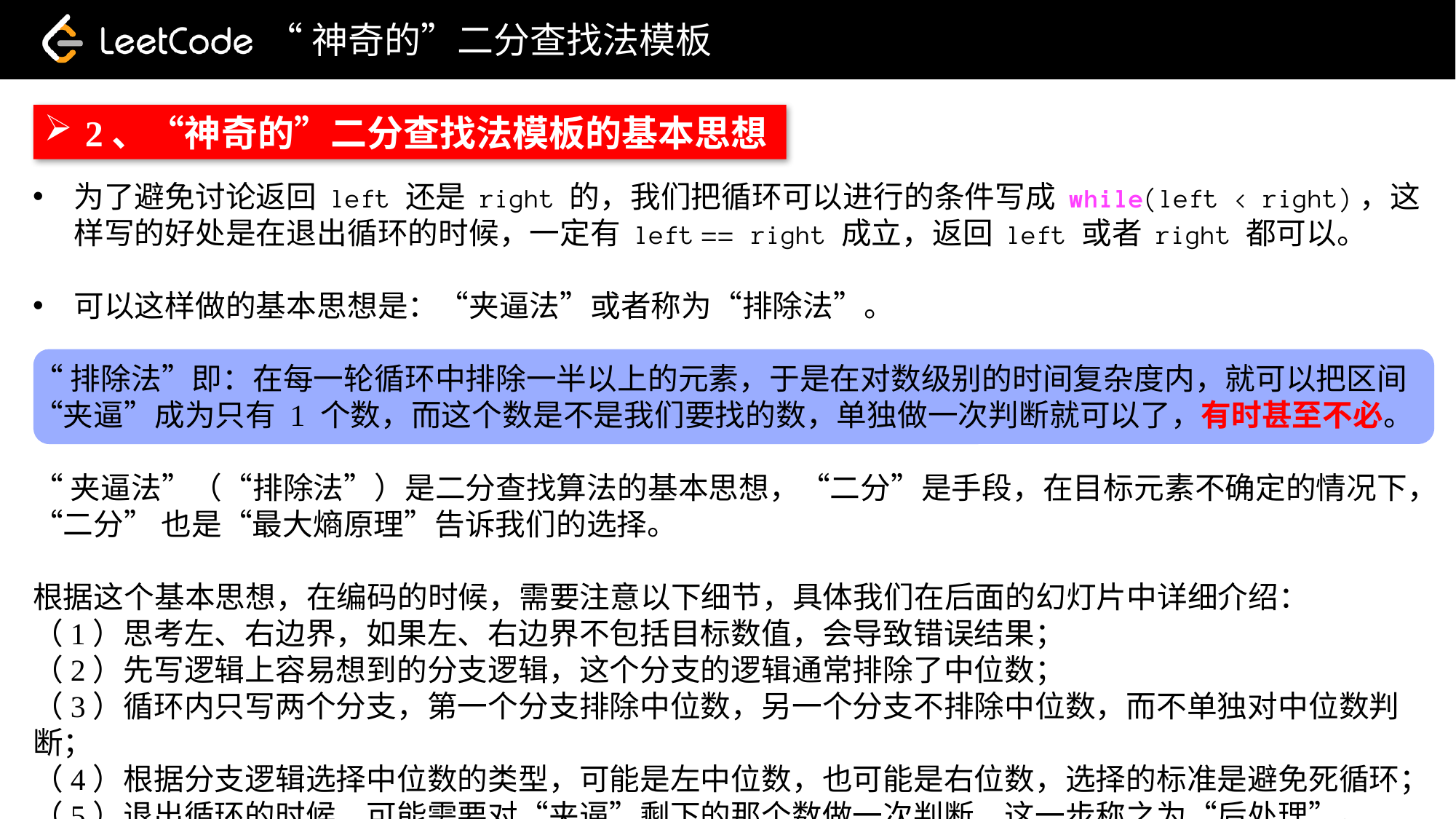

“神奇的”二分查找法模板
2、“神奇的”二分查找法模板的基本思想
为了避免讨论返回 left 还是 right 的，我们把循环可以进行的条件写成 while(left < right)，这样写的好处是在退出循环的时候，一定有 left == right 成立，返回 left 或者 right 都可以。

可以这样做的基本思想是：“夹逼法”或者称为“排除法”。

“排除法”即：在每一轮循环中排除一半以上的元素，于是在对数级别的时间复杂度内，就可以把区间“夹逼”成为只有 1 个数，而这个数是不是我们要找的数，单独做一次判断就可以了，有时甚至不必。

“夹逼法”（“排除法”）是二分查找算法的基本思想，“二分”是手段，在目标元素不确定的情况下，“二分” 也是“最大熵原理”告诉我们的选择。

根据这个基本思想，在编码的时候，需要注意以下细节，具体我们在后面的幻灯片中详细介绍：
（1）思考左、右边界，如果左、右边界不包括目标数值，会导致错误结果；
（2）先写逻辑上容易想到的分支逻辑，这个分支的逻辑通常排除了中位数；
（3）循环内只写两个分支，第一个分支排除中位数，另一个分支不排除中位数，而不单独对中位数判断；
（4）根据分支逻辑选择中位数的类型，可能是左中位数，也可能是右位数，选择的标准是避免死循环；
（5）退出循环的时候，可能需要对“夹逼”剩下的那个数做一次判断，这一步称之为“后处理”。